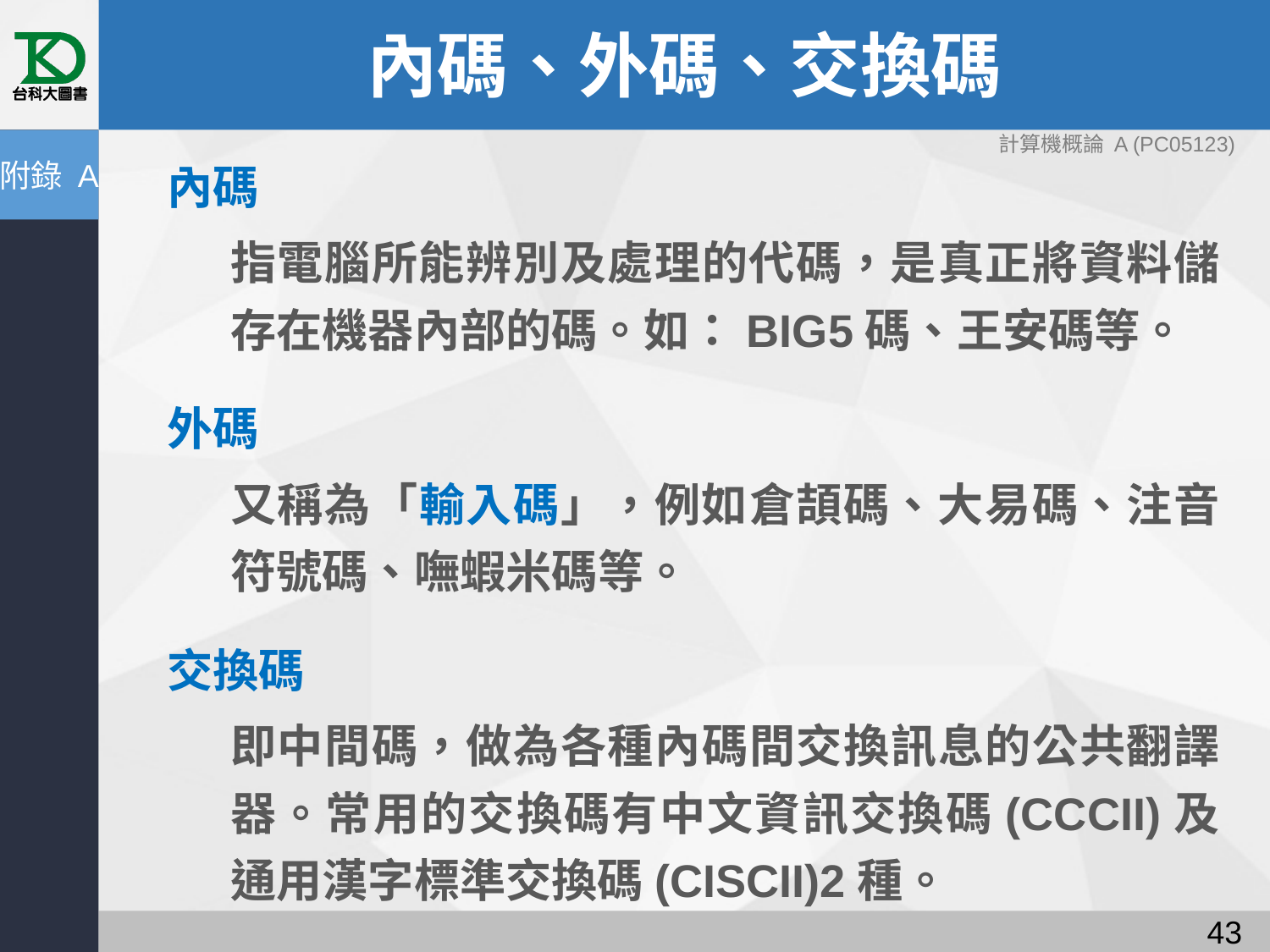

# 內碼、外碼、交換碼
計算機概論 A (PC05123)
附錄 A
內碼
指電腦所能辨別及處理的代碼，是真正將資料儲存在機器內部的碼。如：BIG5碼、王安碼等。
外碼
又稱為「輸入碼」，例如倉頡碼、大易碼、注音符號碼、嘸蝦米碼等。
交換碼
即中間碼，做為各種內碼間交換訊息的公共翻譯器。常用的交換碼有中文資訊交換碼(CCCII)及通用漢字標準交換碼(CISCII)2種。
43